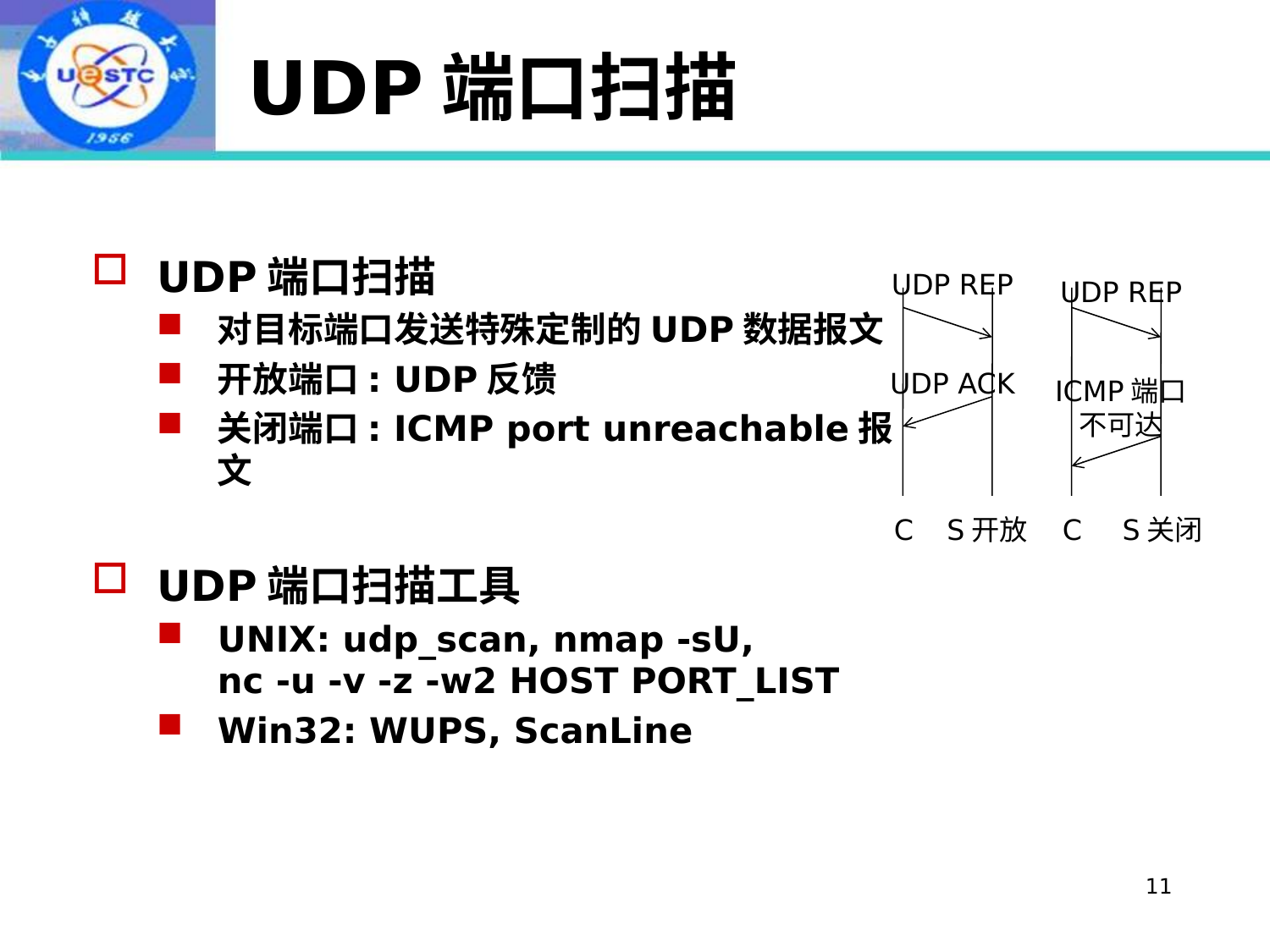

# UDP端口扫描
UDP端口扫描
对目标端口发送特殊定制的UDP数据报文
开放端口: UDP反馈
关闭端口: ICMP port unreachable报文

UDP端口扫描工具
UNIX: udp_scan, nmap -sU,
nc -u -v -z -w2 HOST PORT_LIST
Win32: WUPS, ScanLine

UDP REP
UDP REP
UDP ACK
ICMP端口不可达
C
S开放
C
S关闭
11